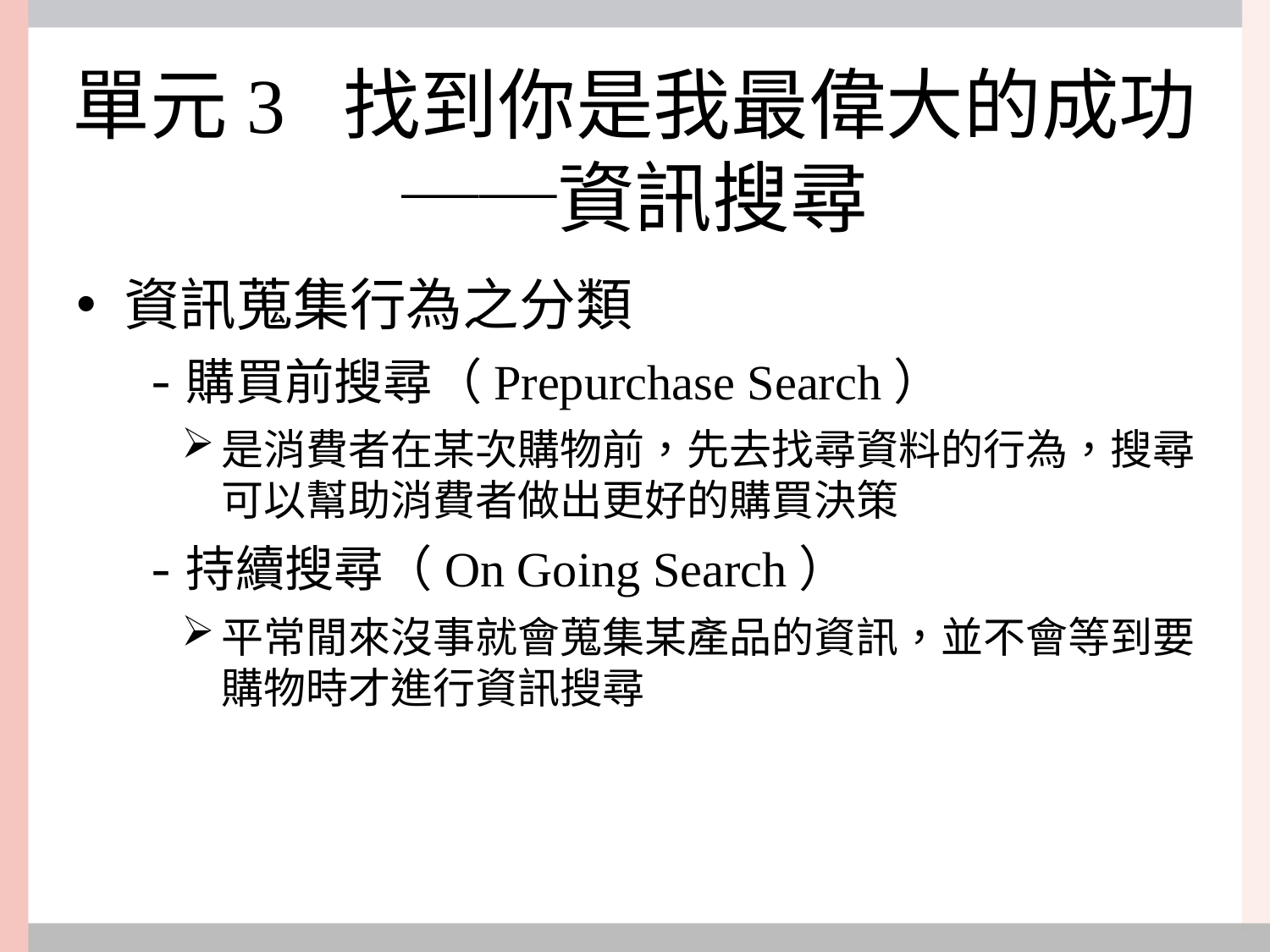

# 單元3  找到你是我最偉大的成功──資訊搜尋
資訊蒐集行為之分類
購買前搜尋（Prepurchase Search）
是消費者在某次購物前，先去找尋資料的行為，搜尋可以幫助消費者做出更好的購買決策
持續搜尋（On Going Search）
平常閒來沒事就會蒐集某產品的資訊，並不會等到要購物時才進行資訊搜尋